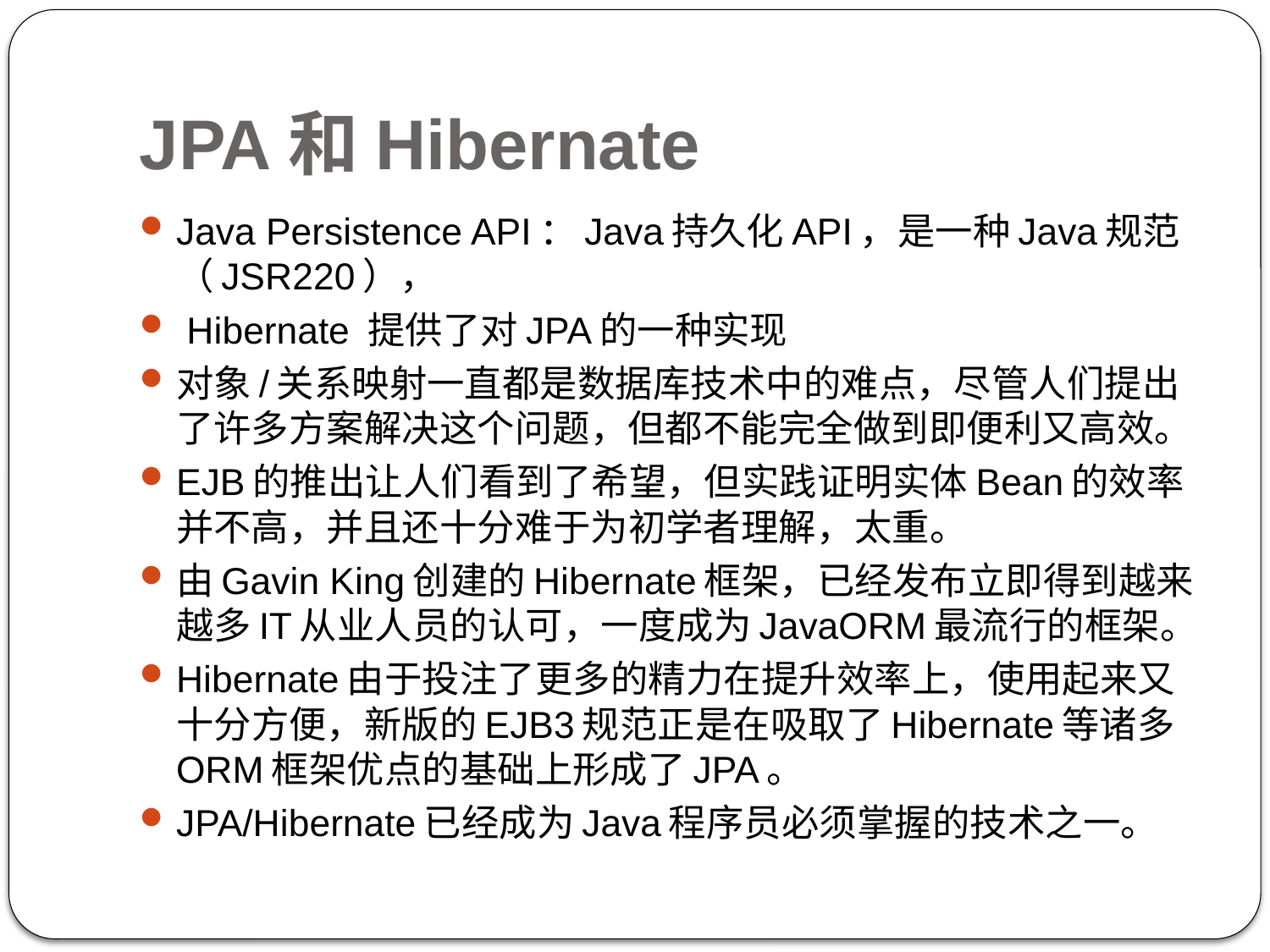

# JPA和Hibernate
Java Persistence API：Java持久化API，是一种Java规范（JSR220），
 Hibernate 提供了对JPA的一种实现
对象/关系映射一直都是数据库技术中的难点，尽管人们提出了许多方案解决这个问题，但都不能完全做到即便利又高效。
EJB的推出让人们看到了希望，但实践证明实体Bean的效率并不高，并且还十分难于为初学者理解，太重。
由Gavin King创建的Hibernate框架，已经发布立即得到越来越多IT从业人员的认可，一度成为JavaORM最流行的框架。
Hibernate由于投注了更多的精力在提升效率上，使用起来又十分方便，新版的EJB3规范正是在吸取了Hibernate等诸多ORM框架优点的基础上形成了JPA。
JPA/Hibernate已经成为Java程序员必须掌握的技术之一。